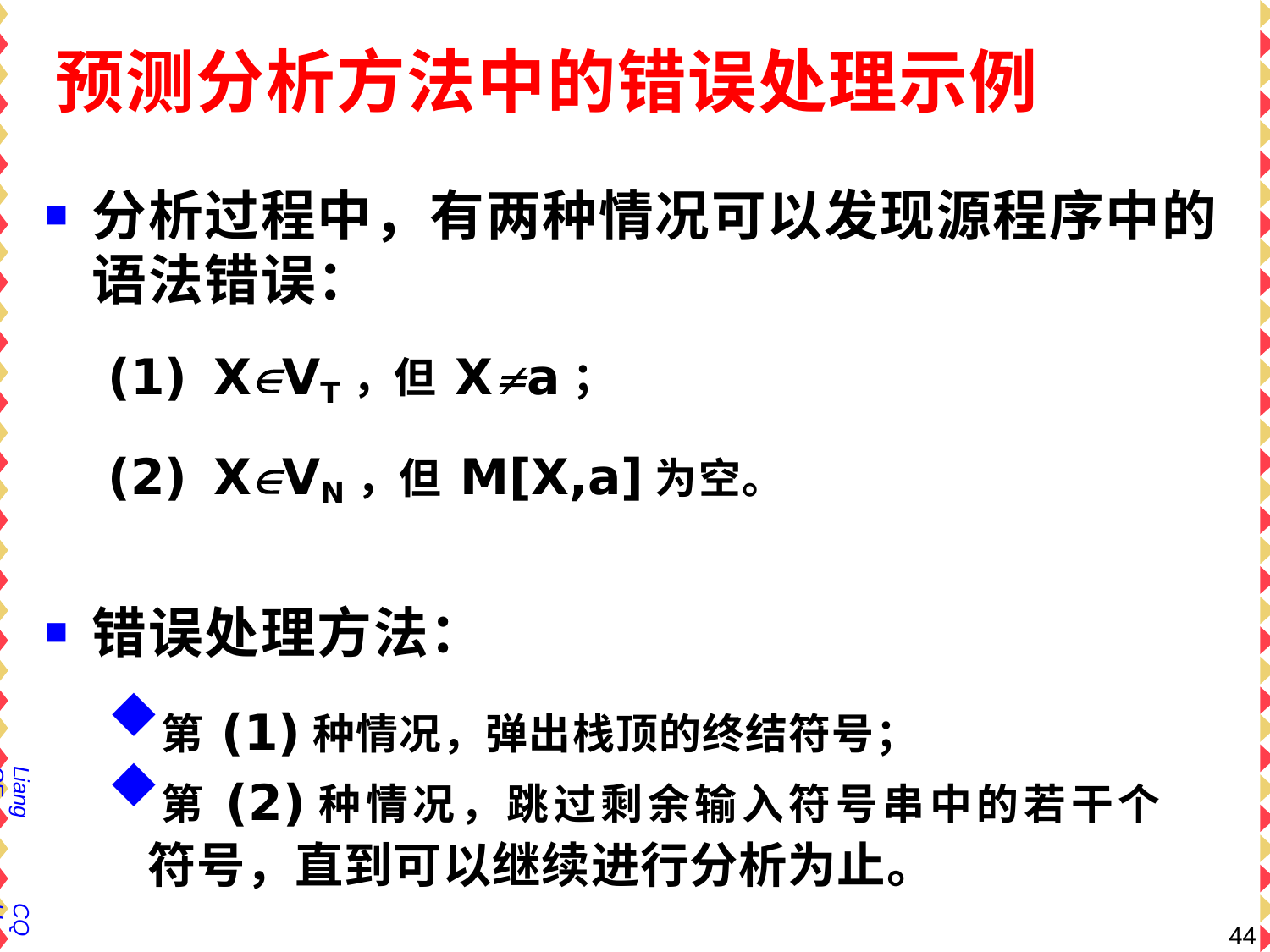

# 预测分析方法中的错误处理示例
分析过程中，有两种情况可以发现源程序中的 语法错误：
X∈VT，但X≠a；
X∈VN，但M[X,a]为空。

错误处理方法：
第(1)种情况，弹出栈顶的终结符号；
第(2)种情况，跳过剩余输入符号串中的若干个
符号，直到可以继续进行分析为止。
Liang GE
CQU
44